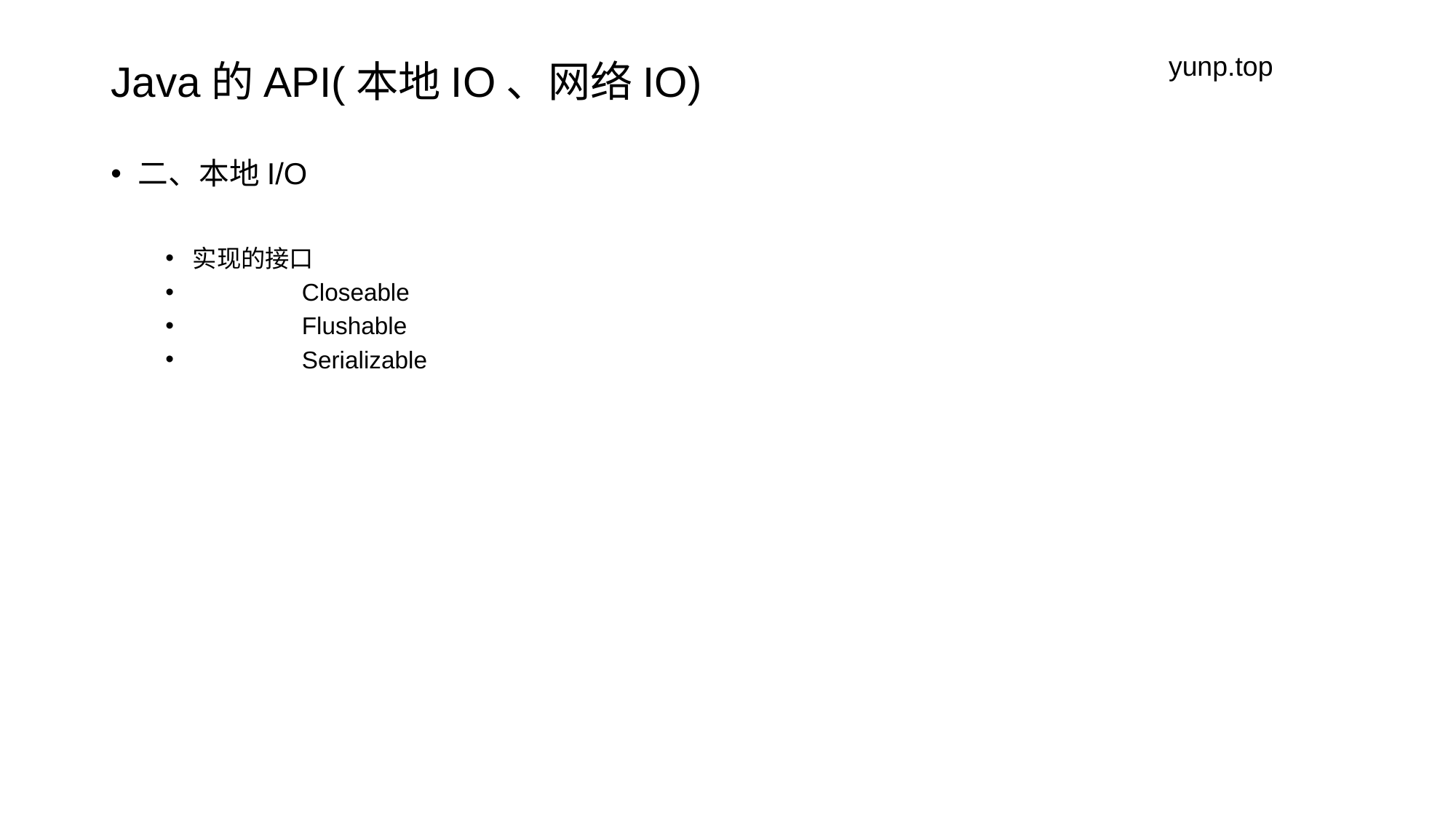

# Java的API(本地IO、网络IO)
yunp.top
二、本地I/O

实现的接口
	Closeable
	Flushable
	Serializable